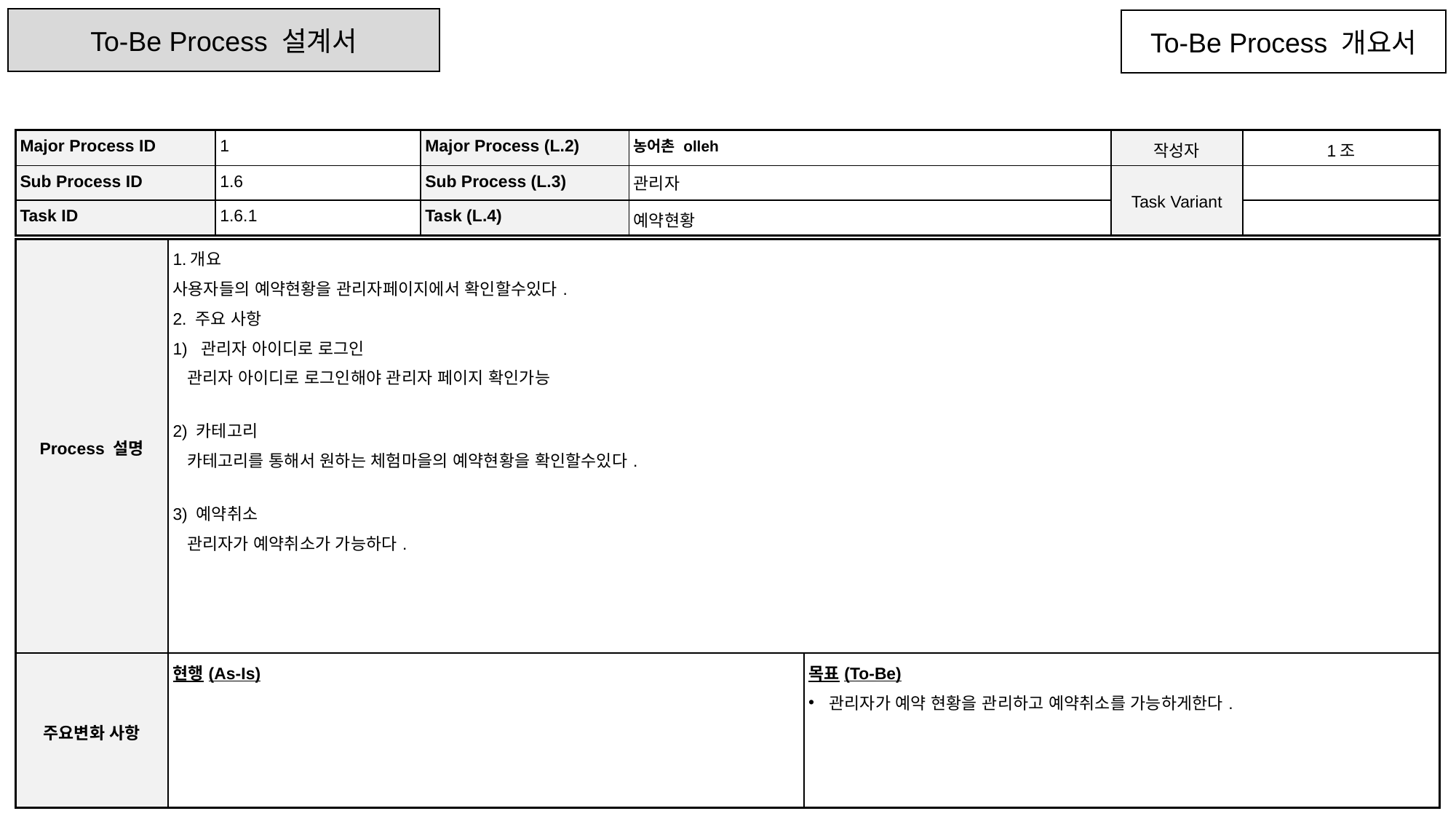

To-Be Process 설계서
To-Be Process 개요서
| Major Process ID | 1 | Major Process (L.2) | 농어촌 olleh | 작성자 | 1조 |
| --- | --- | --- | --- | --- | --- |
| Sub Process ID | 1.6 | Sub Process (L.3) | 관리자 | Task Variant |  |
| Task ID | 1.6.1 | Task (L.4) | 예약현황 |  |  |
| Process 설명 | 1.개요 사용자들의 예약현황을 관리자페이지에서 확인할수있다. 2. 주요 사항 1) 관리자 아이디로 로그인 관리자 아이디로 로그인해야 관리자 페이지 확인가능 2) 카테고리 카테고리를 통해서 원하는 체험마을의 예약현황을 확인할수있다. 3) 예약취소 관리자가 예약취소가 가능하다. |  |
| --- | --- | --- |
| 주요변화 사항 | 현행(As-Is) | 목표(To-Be) 관리자가 예약 현황을 관리하고 예약취소를 가능하게한다. |